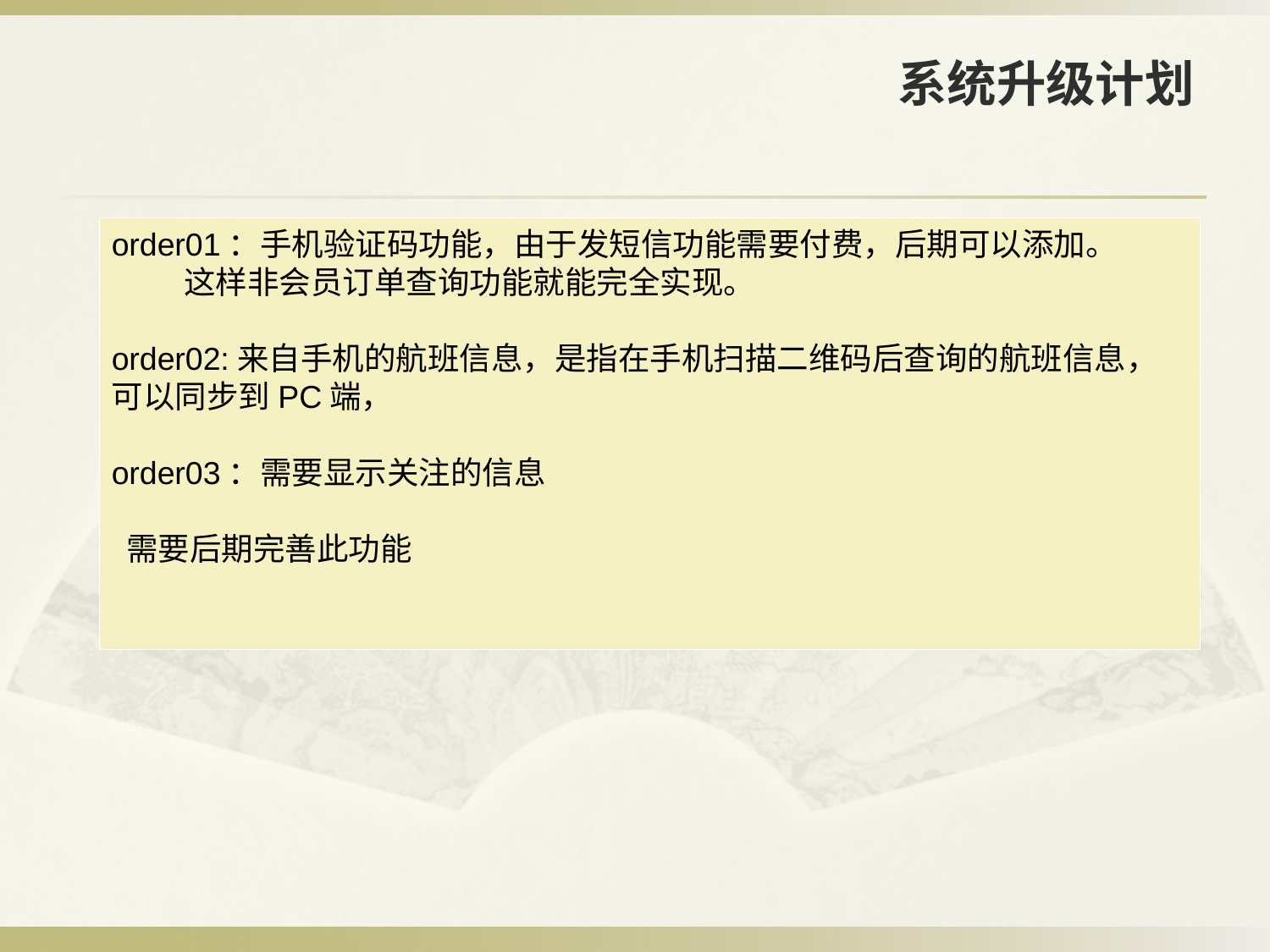

# 系统升级计划
order01：手机验证码功能，由于发短信功能需要付费，后期可以添加。
         这样非会员订单查询功能就能完全实现。

order02:来自手机的航班信息，是指在手机扫描二维码后查询的航班信息，可以同步到PC端，

order03：需要显示关注的信息

 需要后期完善此功能